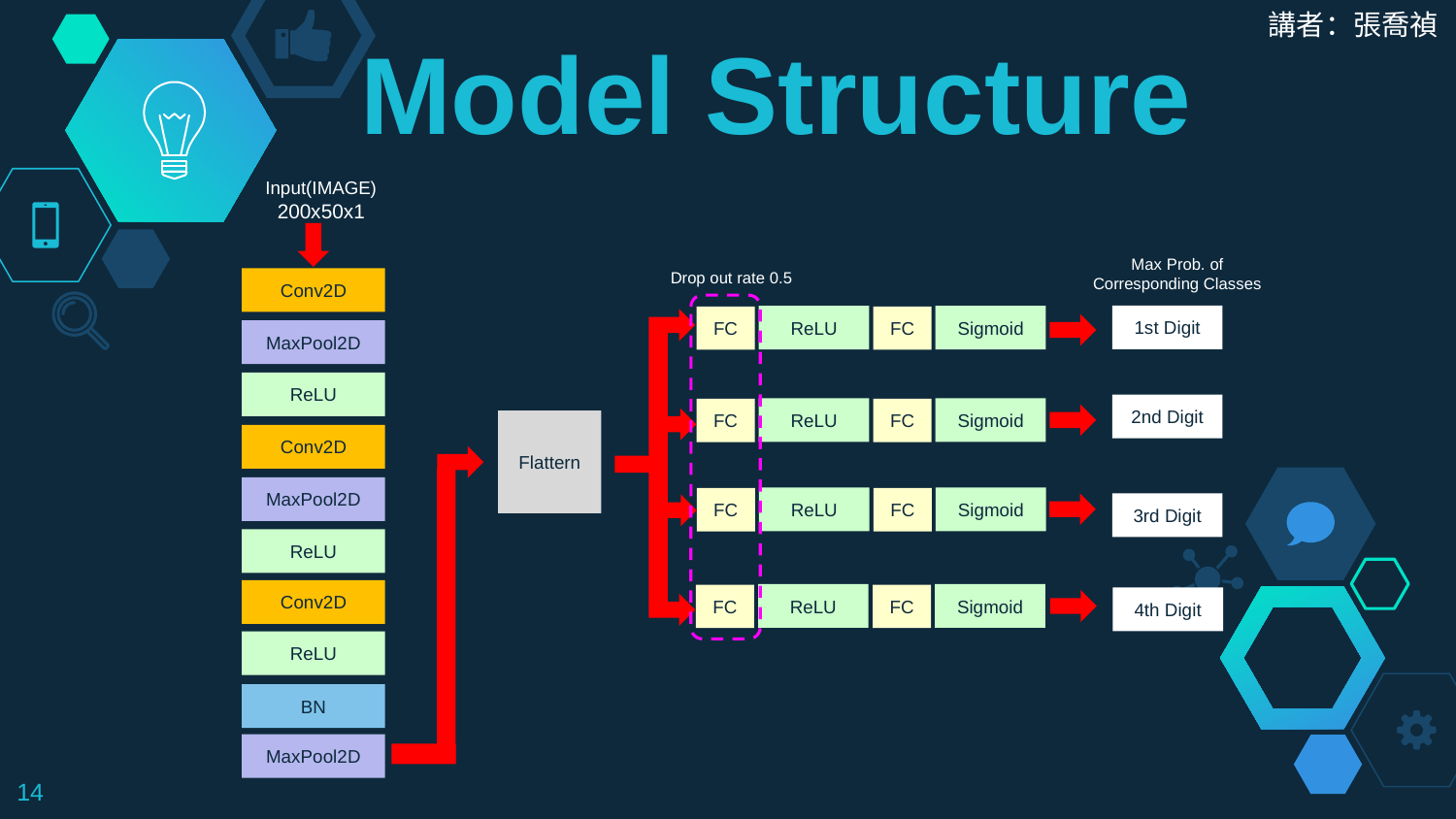

講者：張喬禎
Model Structure
Input(IMAGE)
200x50x1

Max Prob. of Corresponding Classes
Drop out rate 0.5
Conv2D

1st Digit
ReLU
Sigmoid
FC
FC

MaxPool2D
ReLU
2nd Digit

ReLU
Sigmoid
FC
FC

Flattern
Conv2D

MaxPool2D

ReLU
Sigmoid
FC
FC
3rd Digit
ReLU
Conv2D

ReLU
Sigmoid
FC
FC

4th Digit

ReLU
BN
MaxPool2D

14